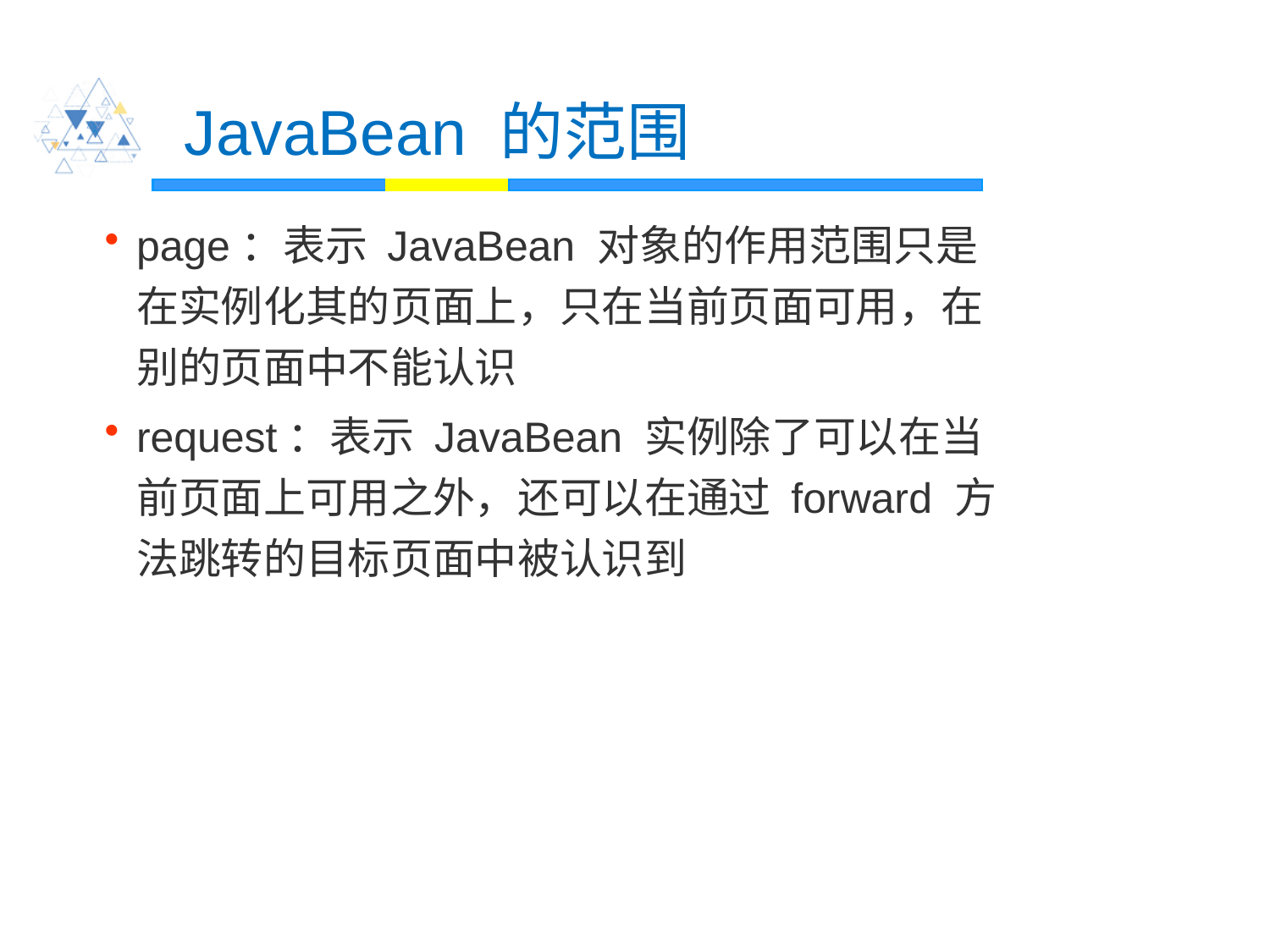

# JavaBean 的范围

page：表示 JavaBean 对象的作用范围只是在实例化其的页面上，只在当前页面可用，在别的页面中不能认识
request：表示 JavaBean 实例除了可以在当前页面上可用之外，还可以在通过 forward 方法跳转的目标页面中被认识到